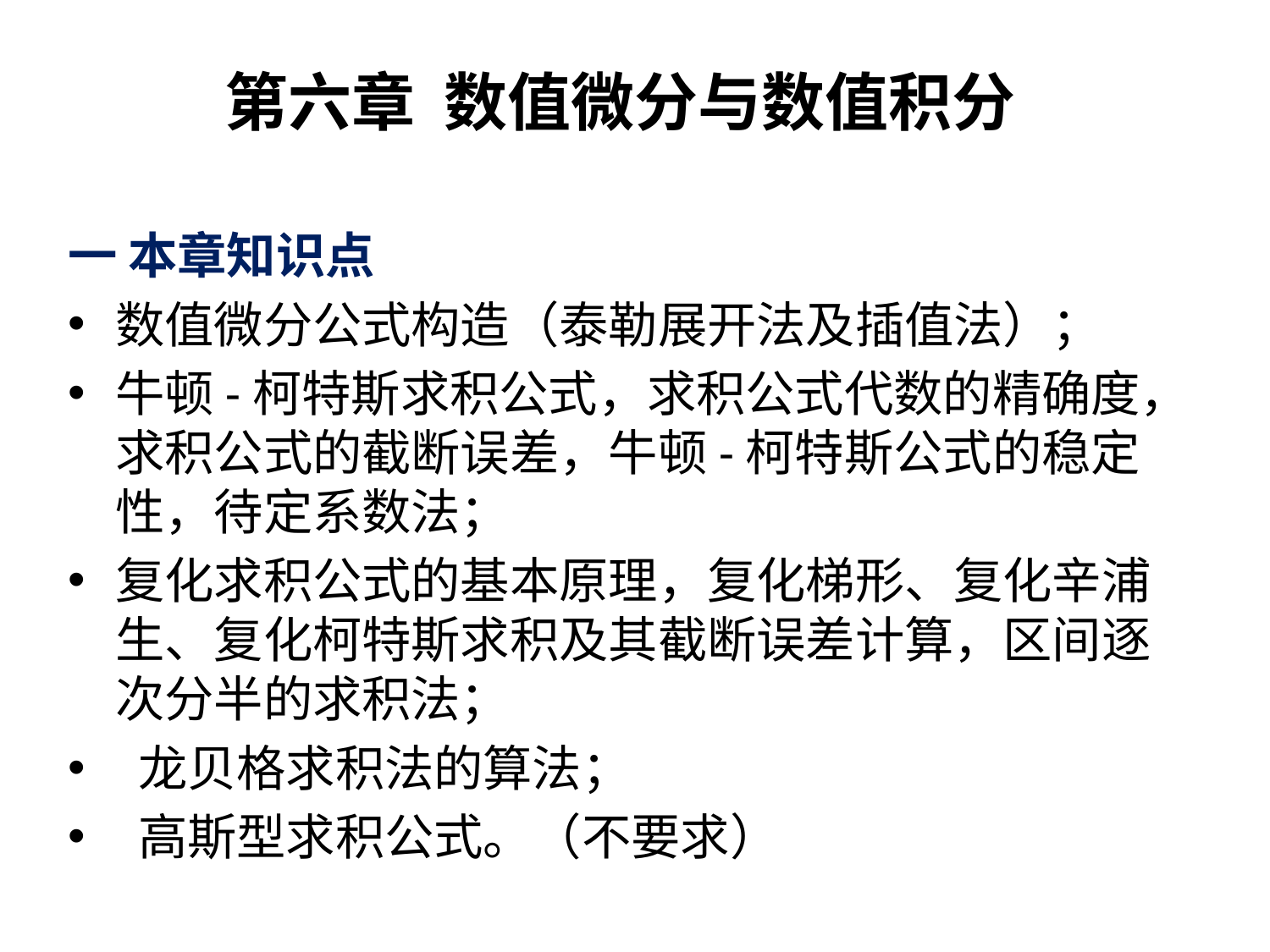

第六章  数值微分与数值积分
一 本章知识点
数值微分公式构造（泰勒展开法及插值法）；
牛顿-柯特斯求积公式，求积公式代数的精确度，求积公式的截断误差，牛顿-柯特斯公式的稳定性，待定系数法；
复化求积公式的基本原理，复化梯形、复化辛浦生、复化柯特斯求积及其截断误差计算，区间逐次分半的求积法；
 龙贝格求积法的算法；
 高斯型求积公式。（不要求）